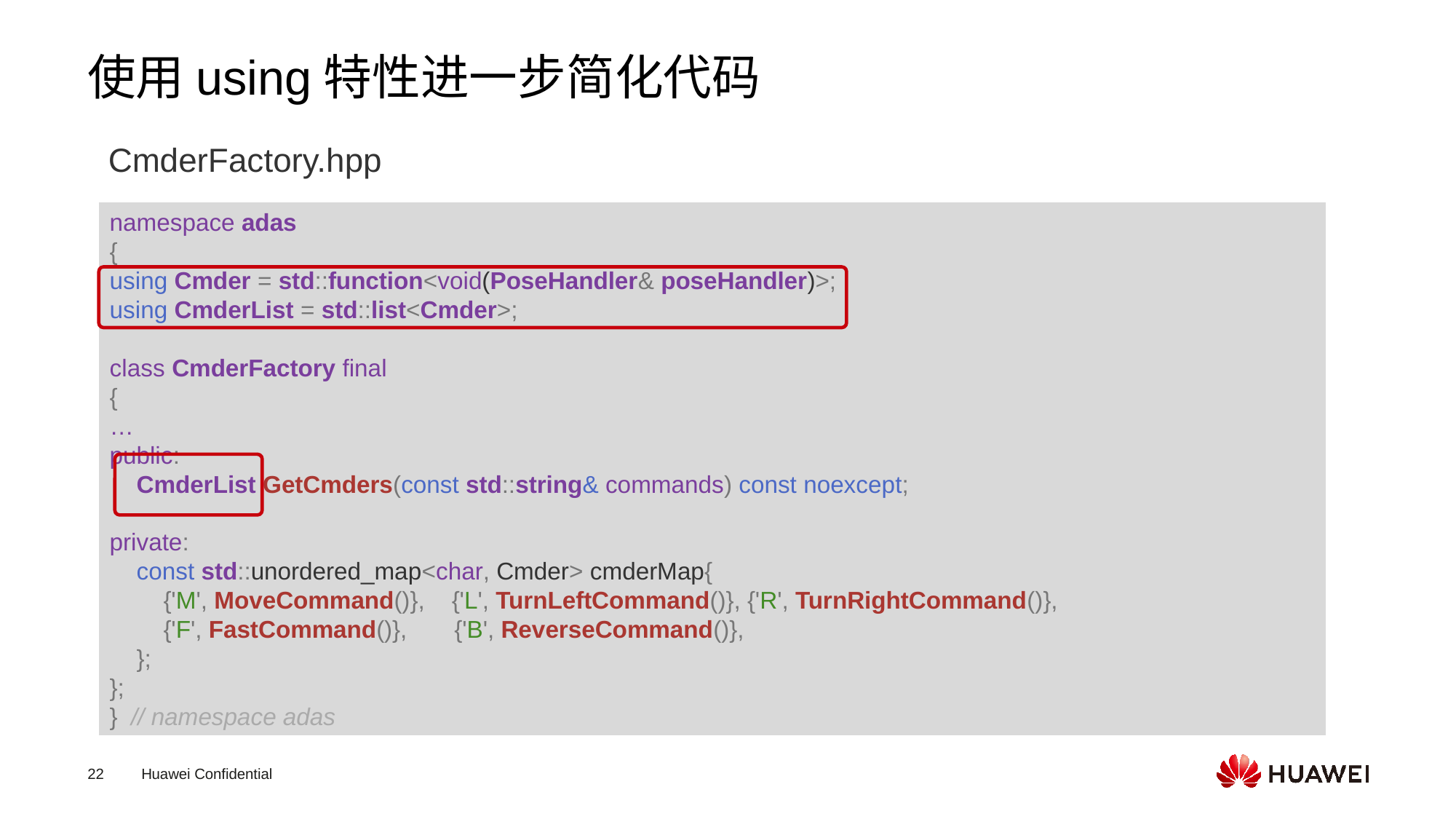

# 使用using特性进一步简化代码
CmderFactory.hpp
namespace adas
{
using Cmder = std::function<void(PoseHandler& poseHandler)>;
using CmderList = std::list<Cmder>;
class CmderFactory final
{
…
public:
    CmderList GetCmders(const std::string& commands) const noexcept;
private:
    const std::unordered_map<char, Cmder> cmderMap{
        {'M', MoveCommand()},    {'L', TurnLeftCommand()}, {'R', TurnRightCommand()},
        {'F', FastCommand()},       {'B', ReverseCommand()},
    };
};
}  // namespace adas